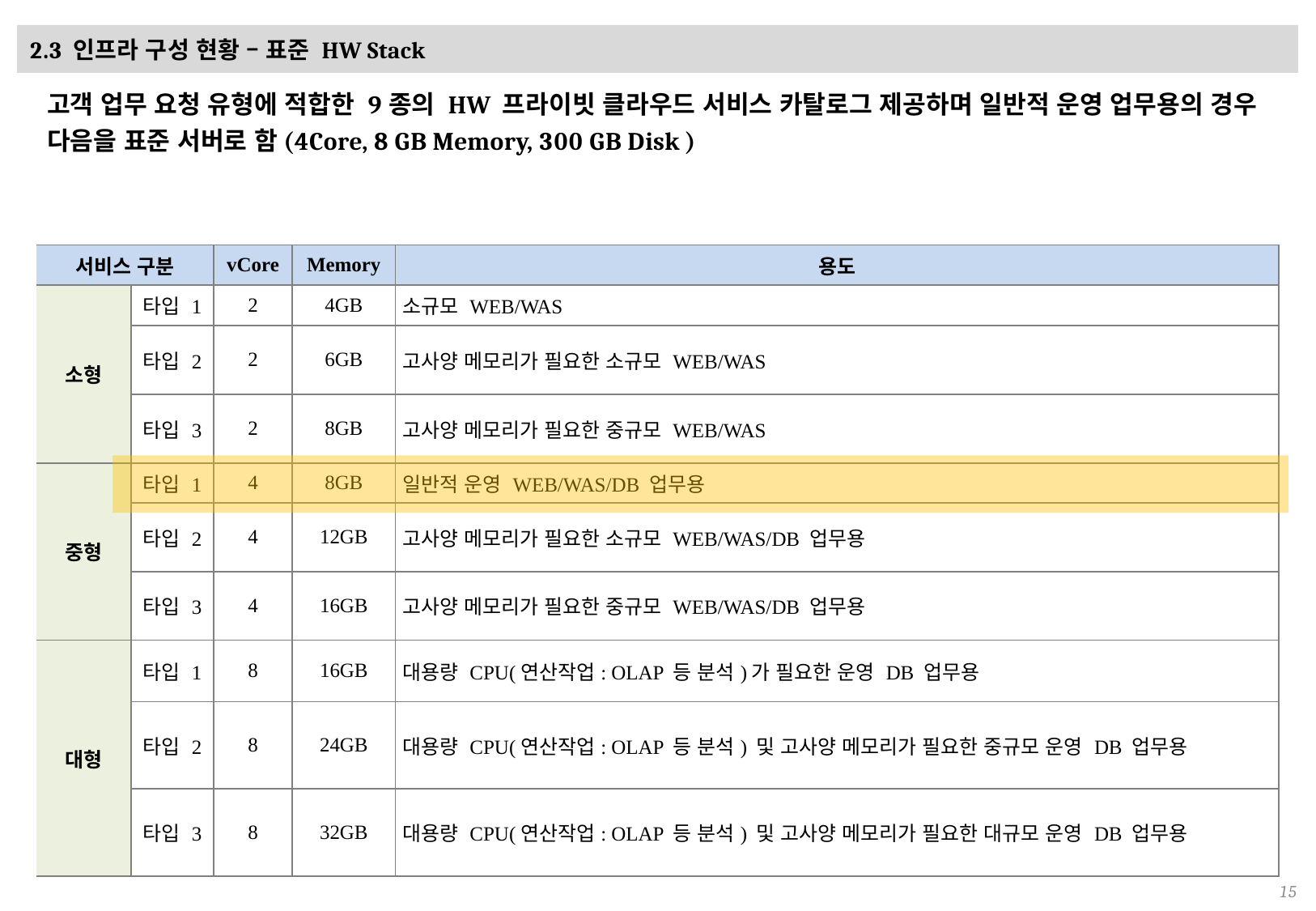

# 2.3 인프라 구성 현황 – 표준 HW Stack
고객 업무 요청 유형에 적합한 9종의 HW 프라이빗 클라우드 서비스 카탈로그 제공하며 일반적 운영 업무용의 경우 다음을 표준 서버로 함(4Core, 8 GB Memory, 300 GB Disk )
| 서비스 구분 |  | vCore | Memory | 용도 |
| --- | --- | --- | --- | --- |
| 소형 | 타입 1 | 2 | 4GB | 소규모 WEB/WAS |
|  | 타입 2 | 2 | 6GB | 고사양 메모리가 필요한 소규모 WEB/WAS |
|  | 타입 3 | 2 | 8GB | 고사양 메모리가 필요한 중규모 WEB/WAS |
| 중형 | 타입 1 | 4 | 8GB | 일반적 운영 WEB/WAS/DB 업무용 |
|  | 타입 2 | 4 | 12GB | 고사양 메모리가 필요한 소규모 WEB/WAS/DB 업무용 |
|  | 타입 3 | 4 | 16GB | 고사양 메모리가 필요한 중규모 WEB/WAS/DB 업무용 |
| 대형 | 타입 1 | 8 | 16GB | 대용량 CPU(연산작업: OLAP 등 분석)가 필요한 운영 DB 업무용 |
|  | 타입 2 | 8 | 24GB | 대용량 CPU(연산작업: OLAP 등 분석) 및 고사양 메모리가 필요한 중규모 운영 DB 업무용 |
|  | 타입 3 | 8 | 32GB | 대용량 CPU(연산작업: OLAP 등 분석) 및 고사양 메모리가 필요한 대규모 운영 DB 업무용 |